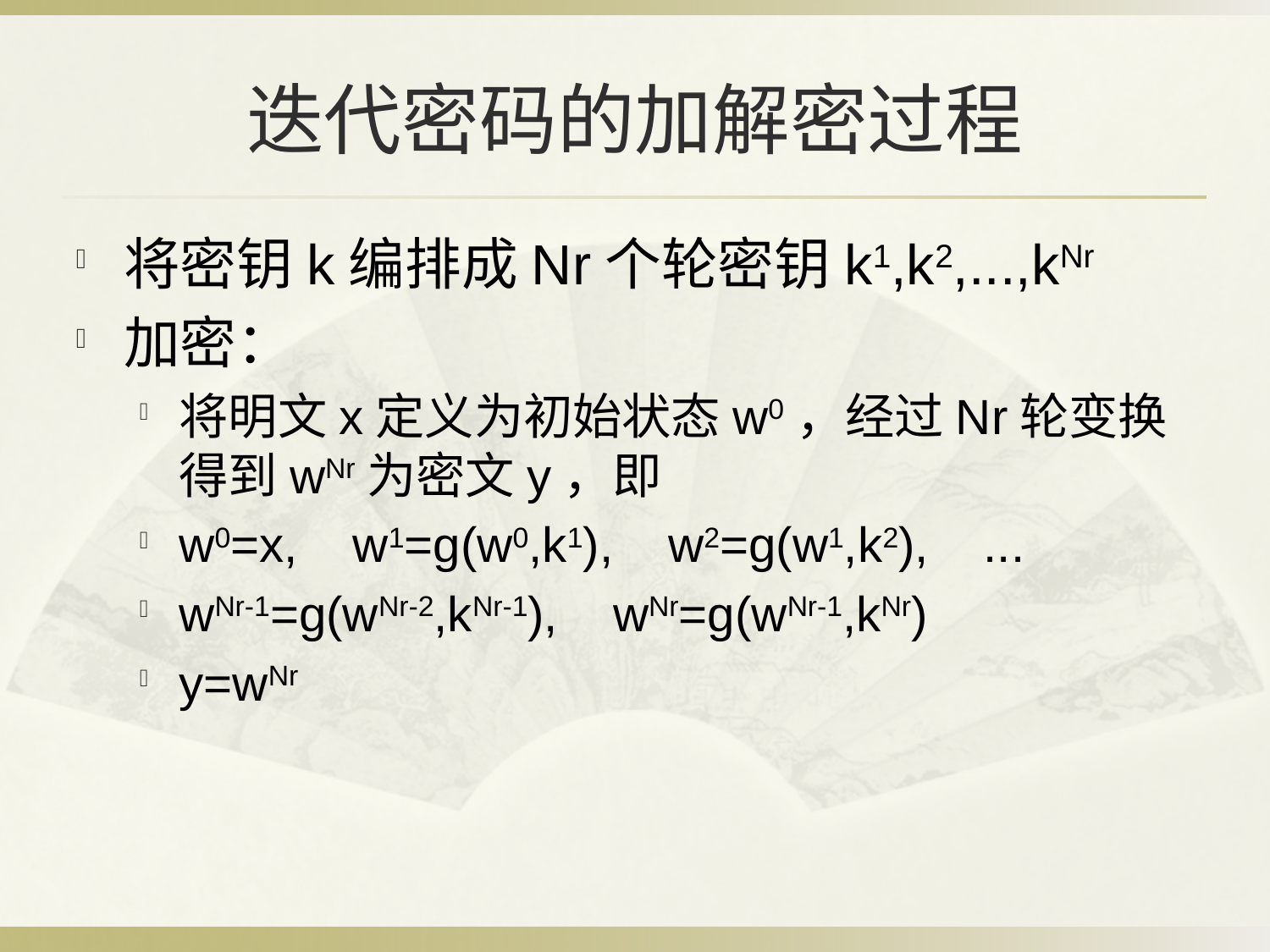

# 迭代密码的加解密过程
将密钥k编排成Nr个轮密钥k1,k2,...,kNr
加密：
将明文x定义为初始状态w0，经过Nr轮变换得到wNr为密文y，即
w0=x,    w1=g(w0,k1),    w2=g(w1,k2),    ...
wNr-1=g(wNr-2,kNr-1),    wNr=g(wNr-1,kNr)
y=wNr